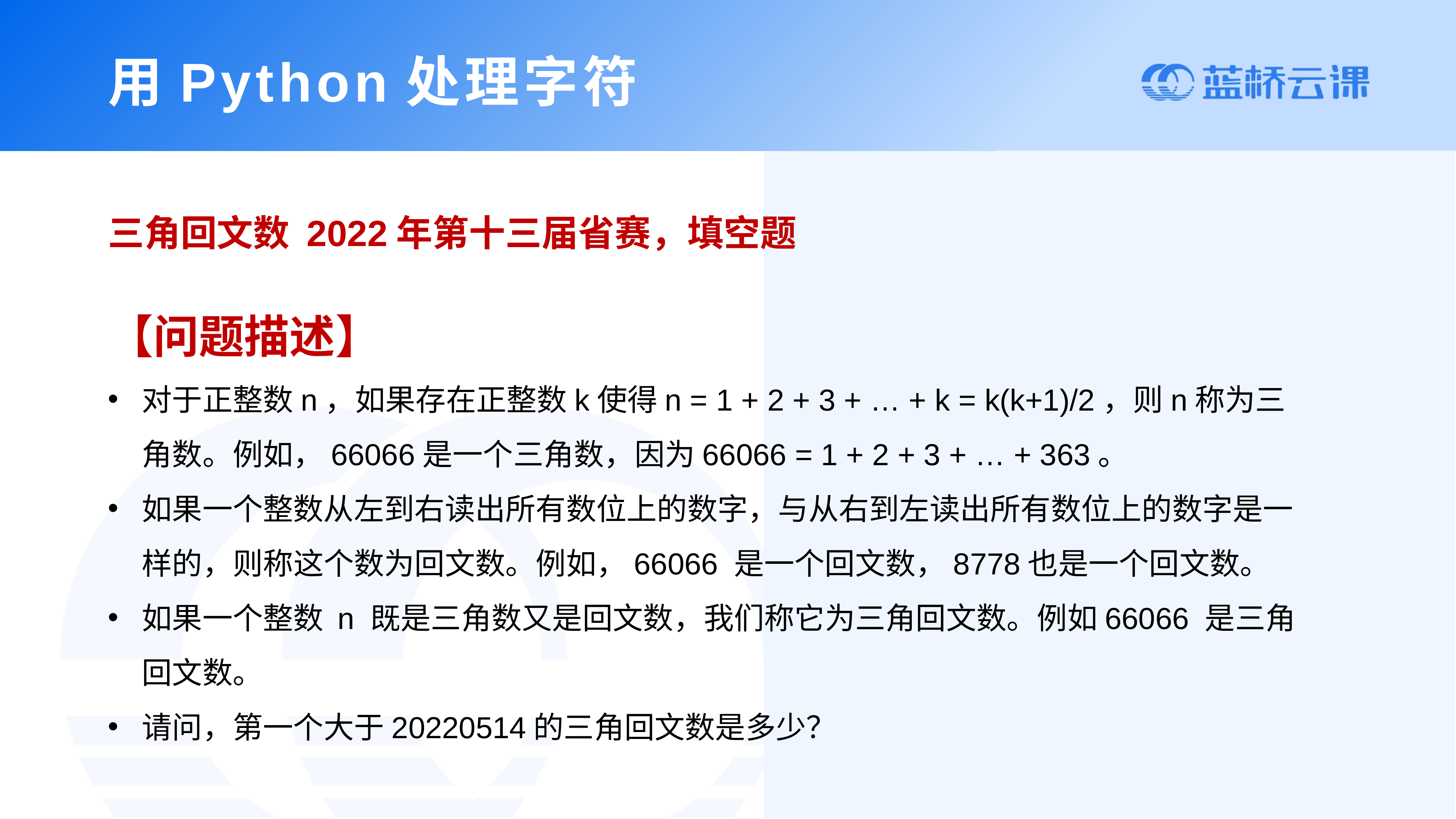

用Python处理字符
三角回文数 2022年第十三届省赛，填空题
【问题描述】
对于正整数n，如果存在正整数k使得n = 1 + 2 + 3 + … + k = k(k+1)/2，则n称为三角数。例如，66066是一个三角数，因为66066 = 1 + 2 + 3 + … + 363。
如果一个整数从左到右读出所有数位上的数字，与从右到左读出所有数位上的数字是一样的，则称这个数为回文数。例如，66066 是一个回文数，8778也是一个回文数。
如果一个整数 n 既是三角数又是回文数，我们称它为三角回文数。例如66066 是三角回文数。
请问，第一个大于20220514的三角回文数是多少？